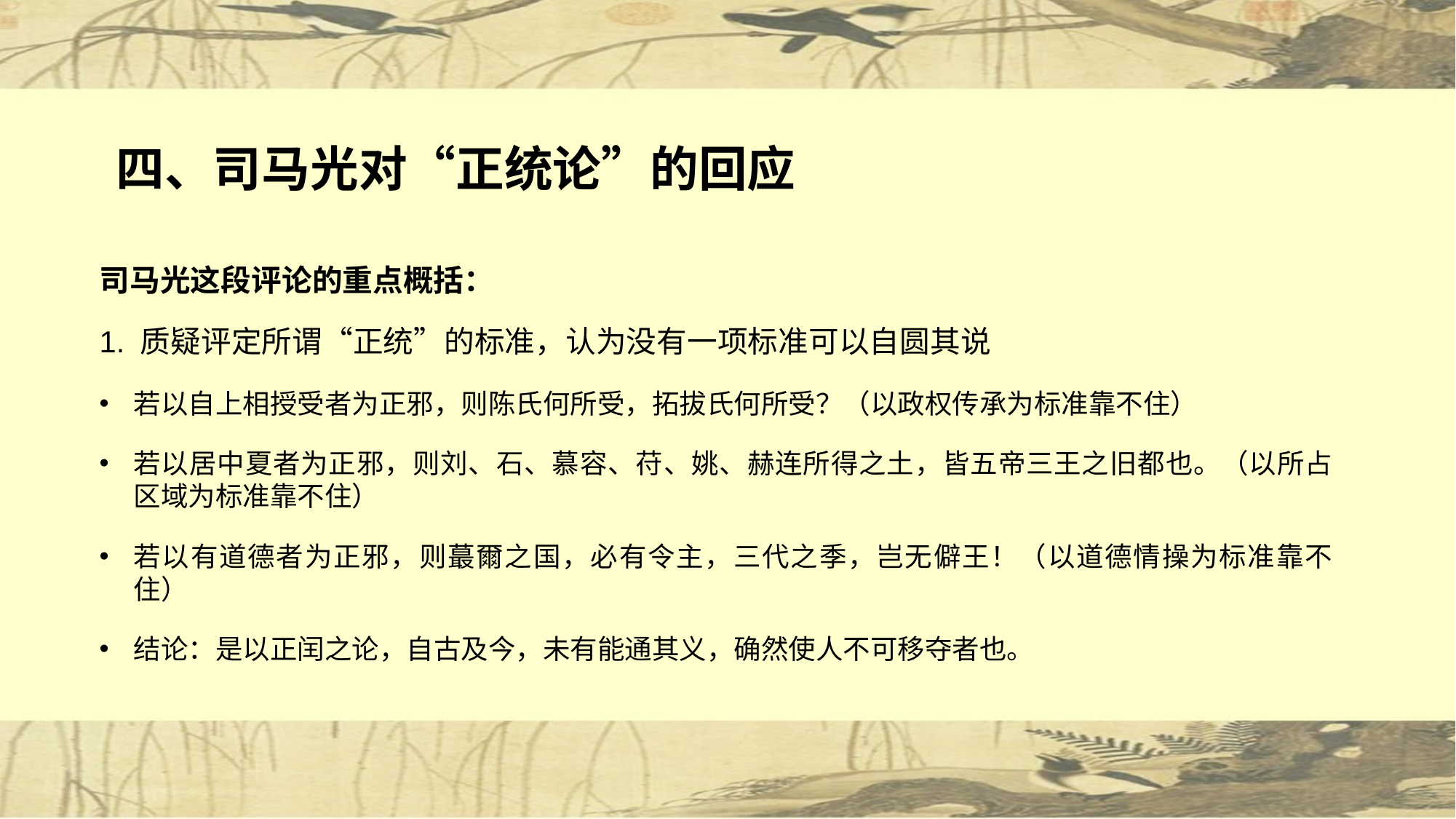

四、司马光对“正统论”的回应
司马光这段评论的重点概括：
质疑评定所谓“正统”的标准，认为没有一项标准可以自圆其说
若以自上相授受者为正邪，则陈氏何所受，拓拔氏何所受？（以政权传承为标准靠不住）
若以居中夏者为正邪，则刘、石、慕容、苻、姚、赫连所得之土，皆五帝三王之旧都也。（以所占区域为标准靠不住）
若以有道德者为正邪，则蕞爾之国，必有令主，三代之季，岂无僻王！（以道德情操为标准靠不住）
结论：是以正闰之论，自古及今，未有能通其义，确然使人不可移夺者也。